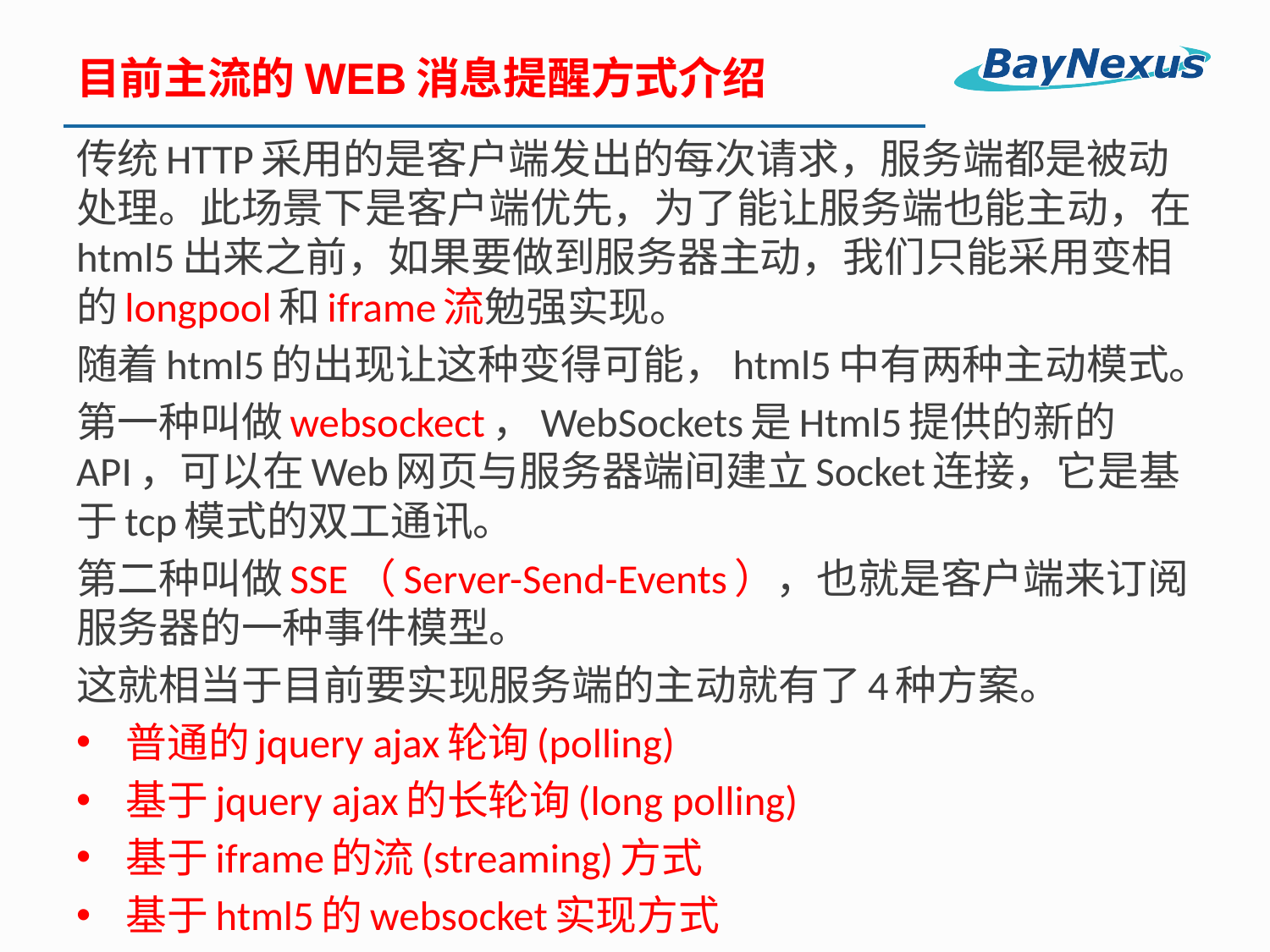

# 目前主流的WEB消息提醒方式介绍

传统HTTP采用的是客户端发出的每次请求，服务端都是被动处理。此场景下是客户端优先，为了能让服务端也能主动，在html5出来之前，如果要做到服务器主动，我们只能采用变相的longpool和iframe流勉强实现。
随着html5的出现让这种变得可能，html5中有两种主动模式。
第一种叫做websockect，WebSockets是Html5提供的新的API，可以在Web网页与服务器端间建立Socket连接，它是基于tcp模式的双工通讯。
第二种叫做SSE（Server-Send-Events），也就是客户端来订阅服务器的一种事件模型。
这就相当于目前要实现服务端的主动就有了4种方案。
普通的jquery ajax轮询(polling)
基于jquery ajax的长轮询(long polling)
基于iframe的流(streaming)方式
基于html5的websocket实现方式